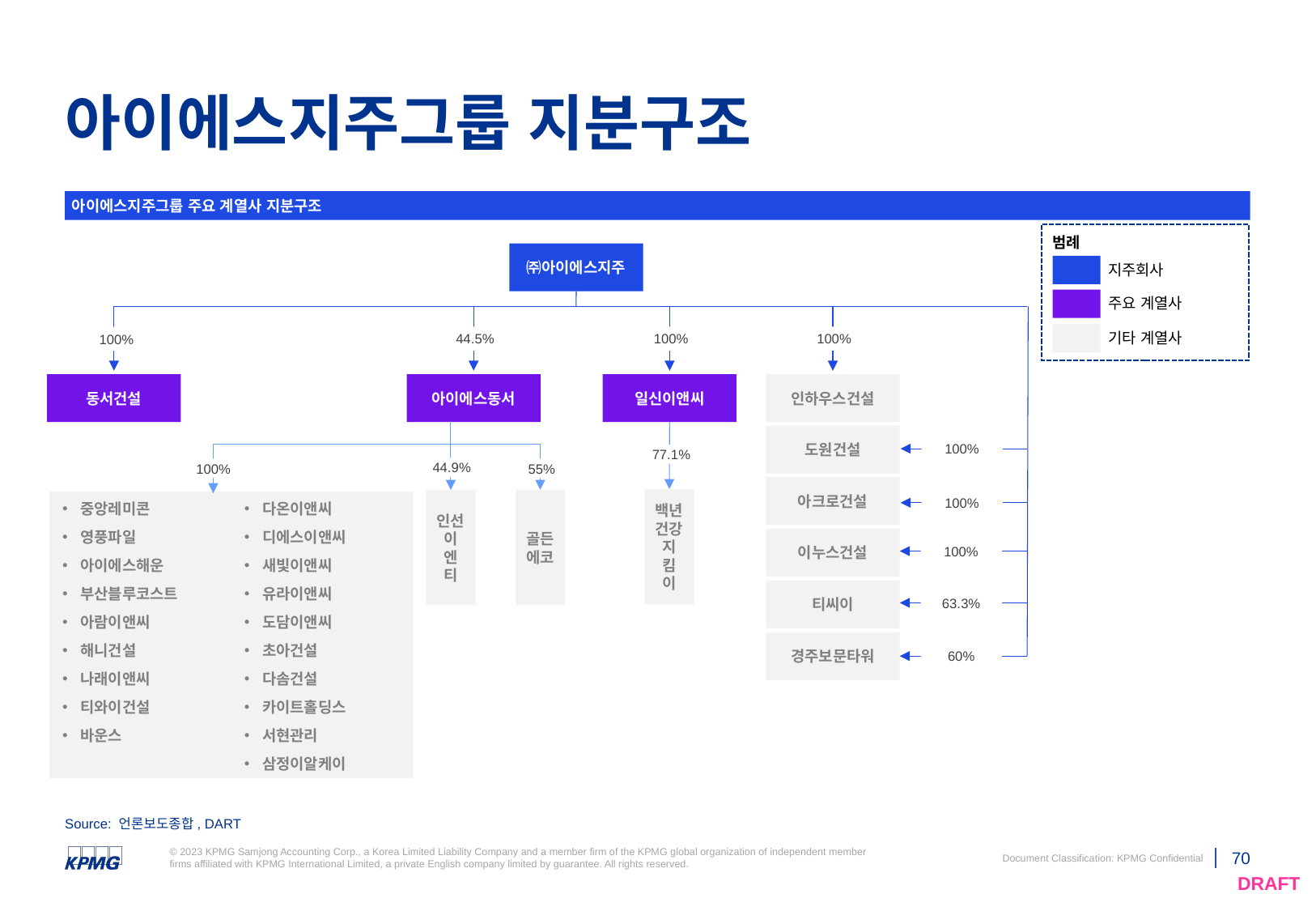

# 아이에스지주그룹 지분구조
아이에스지주그룹 주요 계열사 지분구조

범례
㈜아이에스지주
지주회사

주요 계열사

기타 계열사

44.5%
100%
100%
100%
동서건설
아이에스동서
일신이앤씨
인하우스건설
도원건설
100%
77.1%
44.9%
100%
55%
아크로건설
백년
건강
지
킴
이
인선이
엔
티
골든
에코
100%

중앙레미콘
영풍파일
아이에스해운
부산블루코스트
아람이앤씨
해니건설
나래이앤씨
티와이건설
바운스
다온이앤씨
디에스이앤씨
새빛이앤씨
유라이앤씨
도담이앤씨
초아건설
다솜건설
카이트홀딩스
서현관리
삼정이알케이
이누스건설
100%
티씨이
63.3%
경주보문타워
60%
Source: 언론보도종합, DART